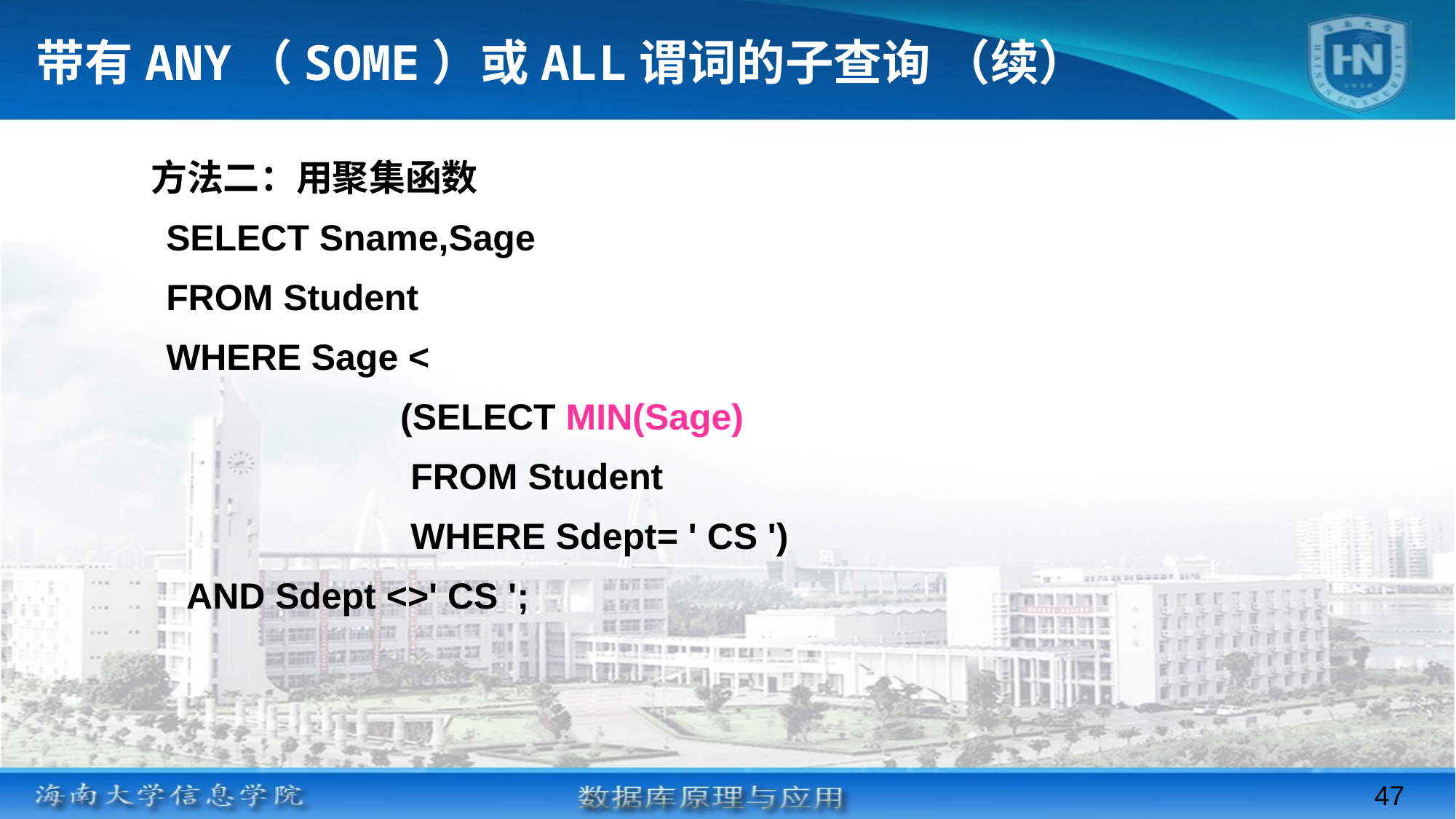

带有ANY（SOME）或ALL谓词的子查询 （续）
       方法二：用聚集函数
        SELECT Sname,Sage
        FROM Student
        WHERE Sage <
                               (SELECT MIN(Sage)
                                FROM Student
                                WHERE Sdept= ' CS ')
          AND Sdept <>' CS ';